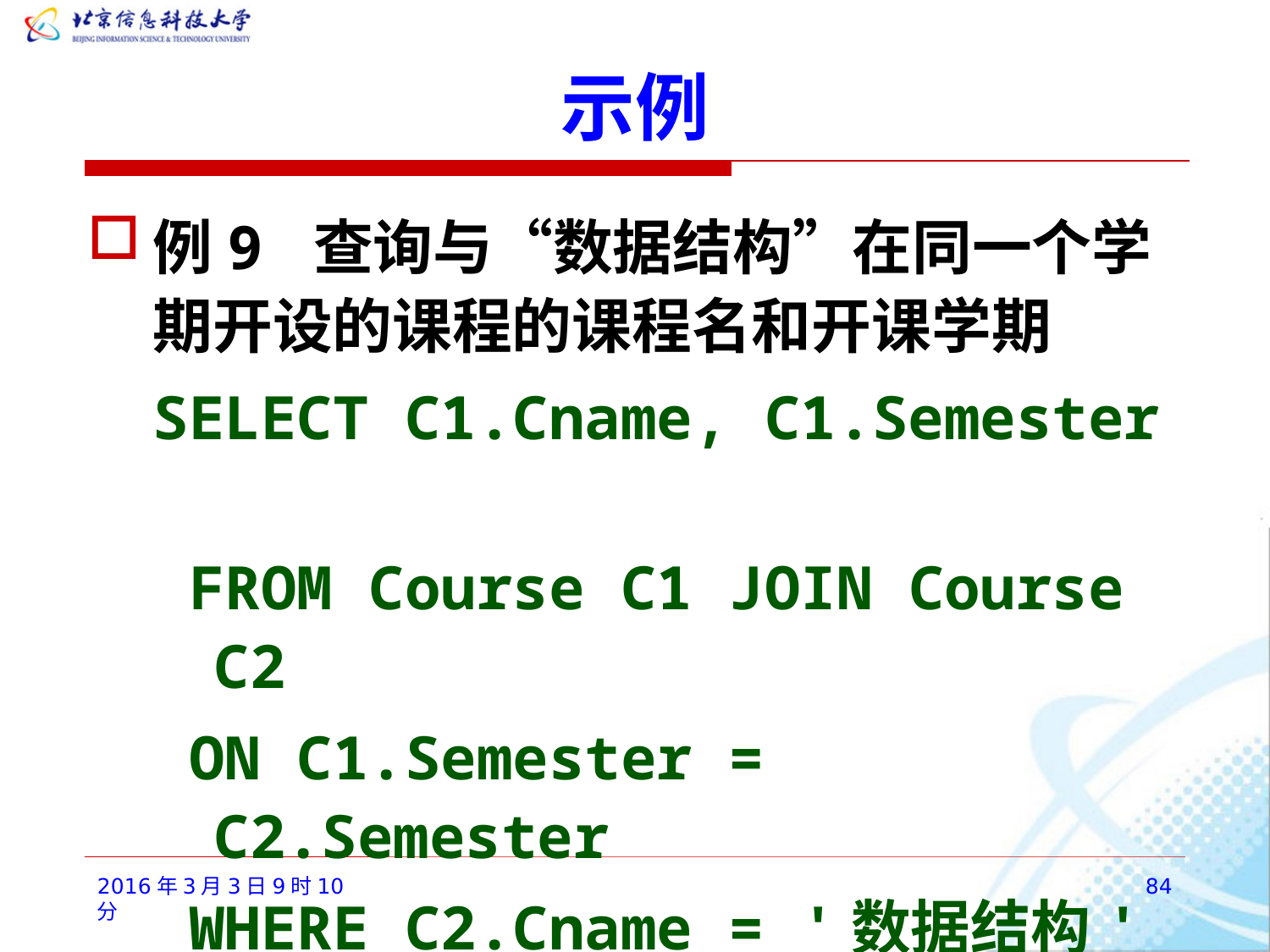

# 示例
例9 查询与“数据结构”在同一个学期开设的课程的课程名和开课学期
SELECT C1.Cname, C1.Semester
 FROM Course C1 JOIN Course C2
 ON C1.Semester = C2.Semester
 WHERE C2.Cname = '数据结构'
2016年3月3日9时10分
84